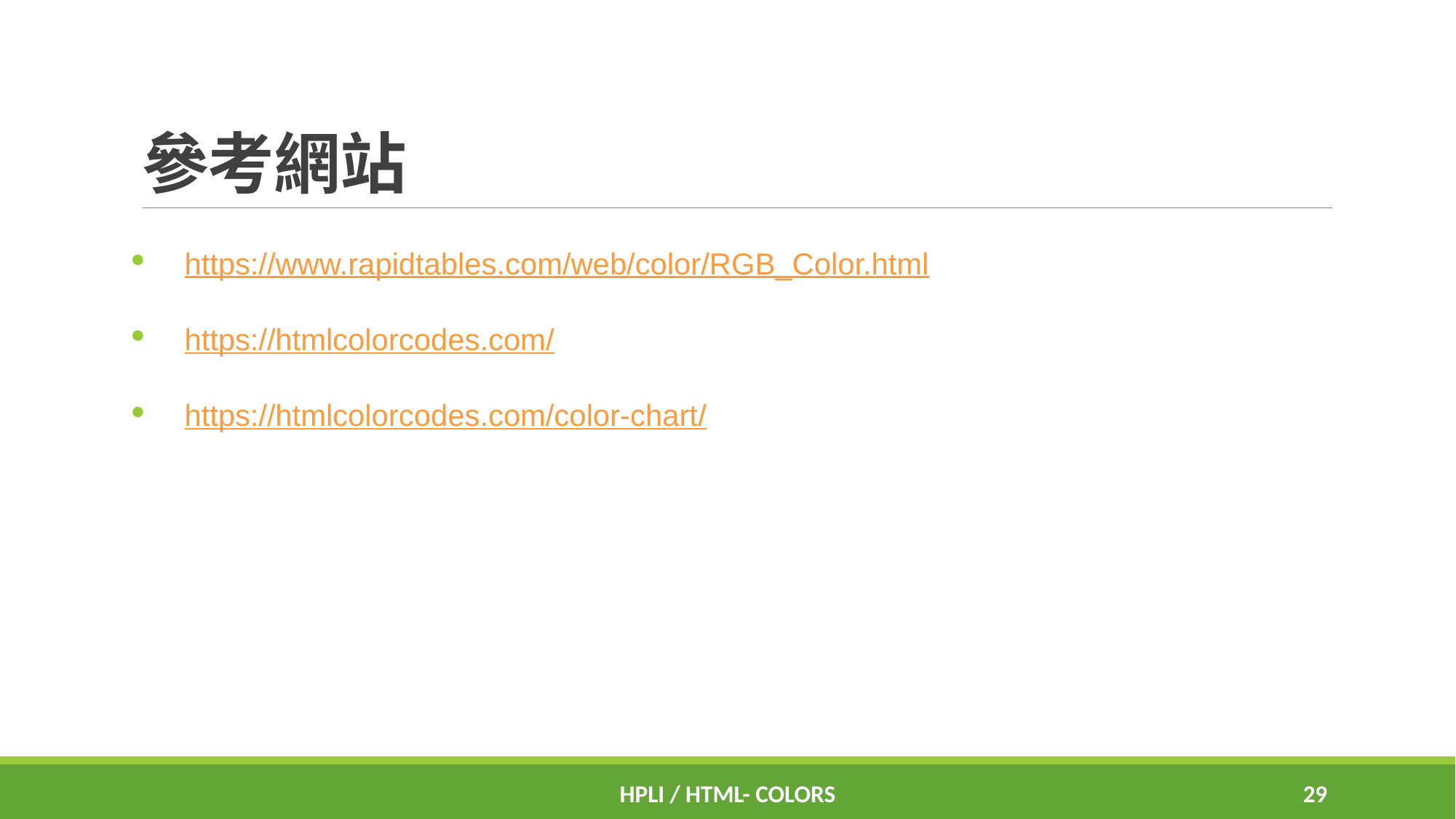

# 參考網站
https://www.rapidtables.com/web/color/RGB_Color.html
https://htmlcolorcodes.com/
https://htmlcolorcodes.com/color-chart/

HPLI / HTML- Colors
29